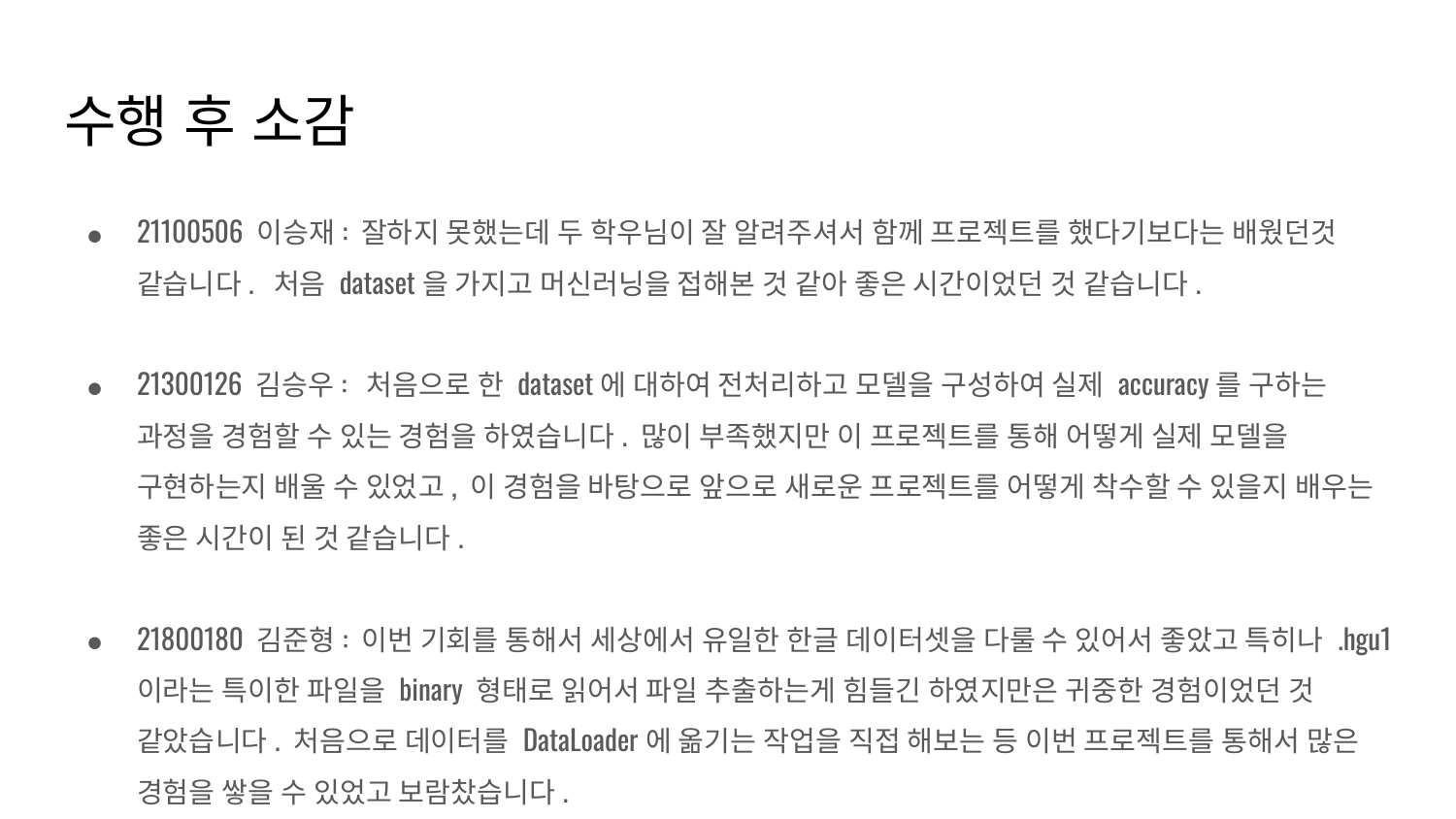

# 수행 후 소감
21100506 이승재: 잘하지 못했는데 두 학우님이 잘 알려주셔서 함께 프로젝트를 했다기보다는 배웠던것 같습니다.  처음 dataset을 가지고 머신러닝을 접해본 것 같아 좋은 시간이었던 것 같습니다.

21300126 김승우:  처음으로 한 dataset에 대하여 전처리하고 모델을 구성하여 실제 accuracy를 구하는 과정을 경험할 수 있는 경험을 하였습니다. 많이 부족했지만 이 프로젝트를 통해 어떻게 실제 모델을 구현하는지 배울 수 있었고, 이 경험을 바탕으로 앞으로 새로운 프로젝트를 어떻게 착수할 수 있을지 배우는 좋은 시간이 된 것 같습니다.

21800180 김준형: 이번 기회를 통해서 세상에서 유일한 한글 데이터셋을 다룰 수 있어서 좋았고 특히나 .hgu1이라는 특이한 파일을 binary 형태로 읽어서 파일 추출하는게 힘들긴 하였지만은 귀중한 경험이었던 것 같았습니다. 처음으로 데이터를 DataLoader에 옮기는 작업을 직접 해보는 등 이번 프로젝트를 통해서 많은 경험을 쌓을 수 있었고 보람찼습니다.